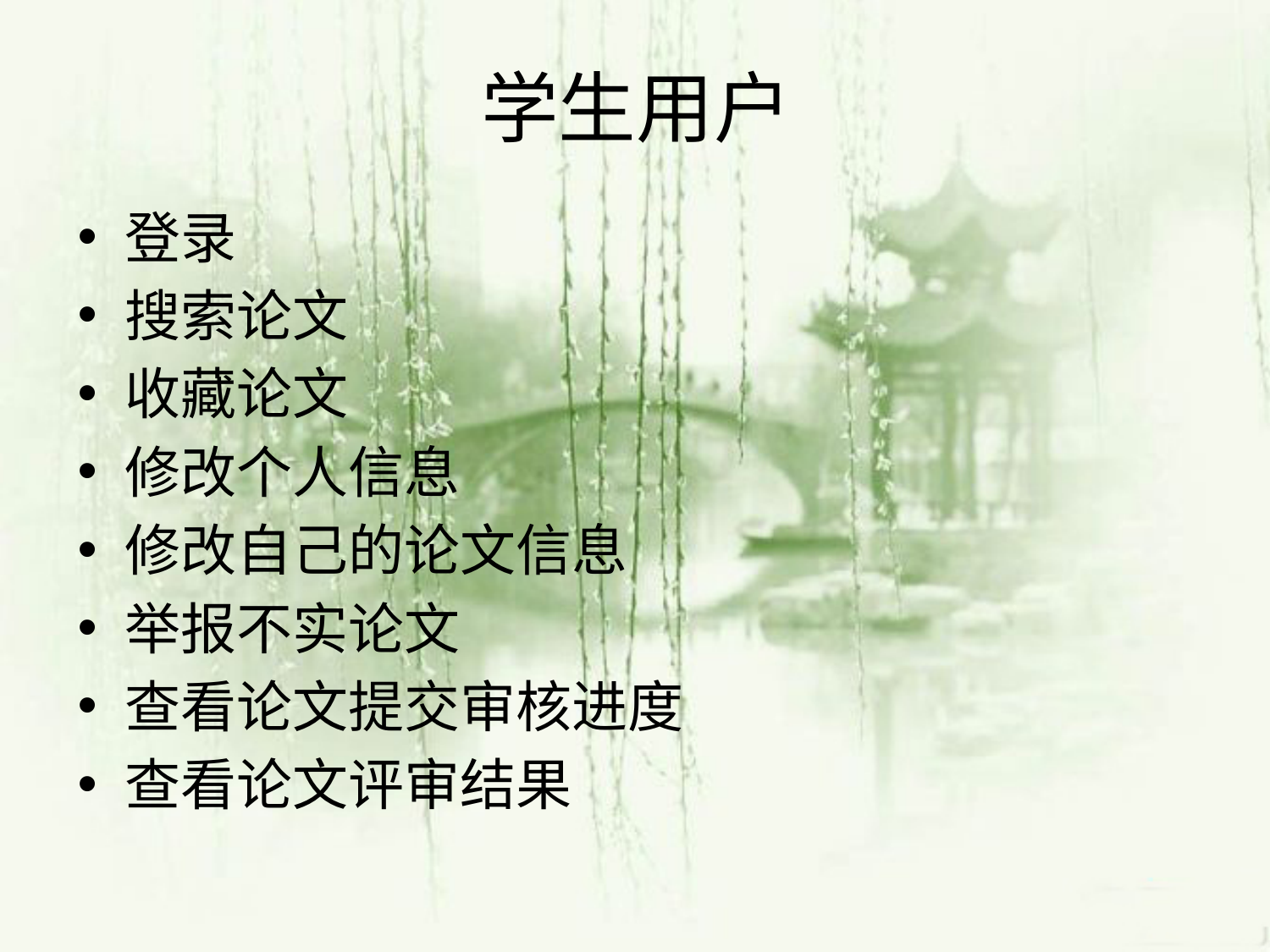

# 学生用户
登录
搜索论文
收藏论文
修改个人信息
修改自己的论文信息
举报不实论文
查看论文提交审核进度
查看论文评审结果